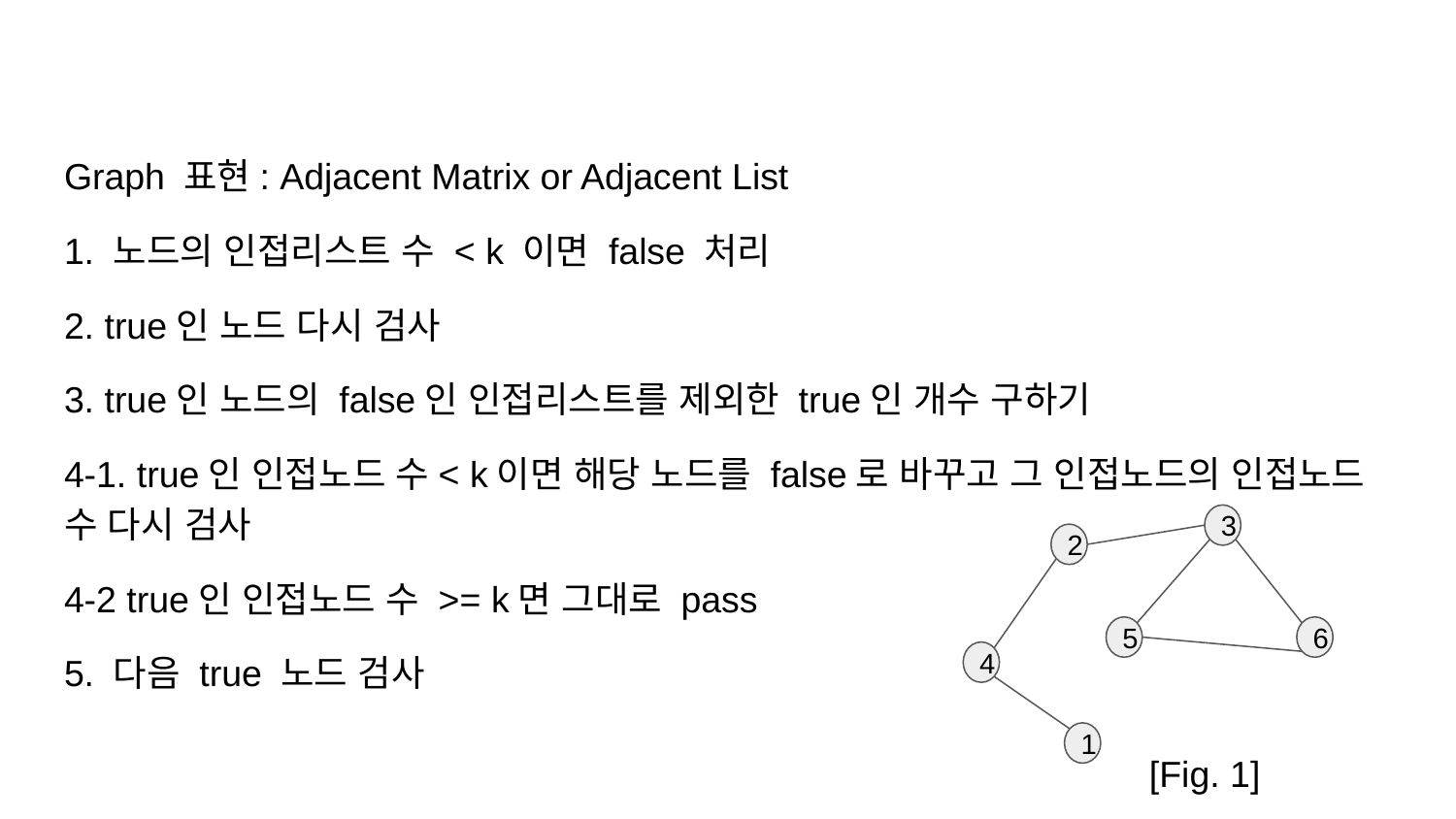

Graph 표현: Adjacent Matrix or Adjacent List
1. 노드의 인접리스트 수 < k 이면 false 처리
2. true인 노드 다시 검사
3. true인 노드의 false인 인접리스트를 제외한 true인 개수 구하기
4-1. true인 인접노드 수< k이면 해당 노드를 false로 바꾸고 그 인접노드의 인접노드 수 다시 검사
4-2 true인 인접노드 수 >= k면 그대로 pass
5. 다음 true 노드 검사
3
2
5
6
4
1
[Fig. 1]